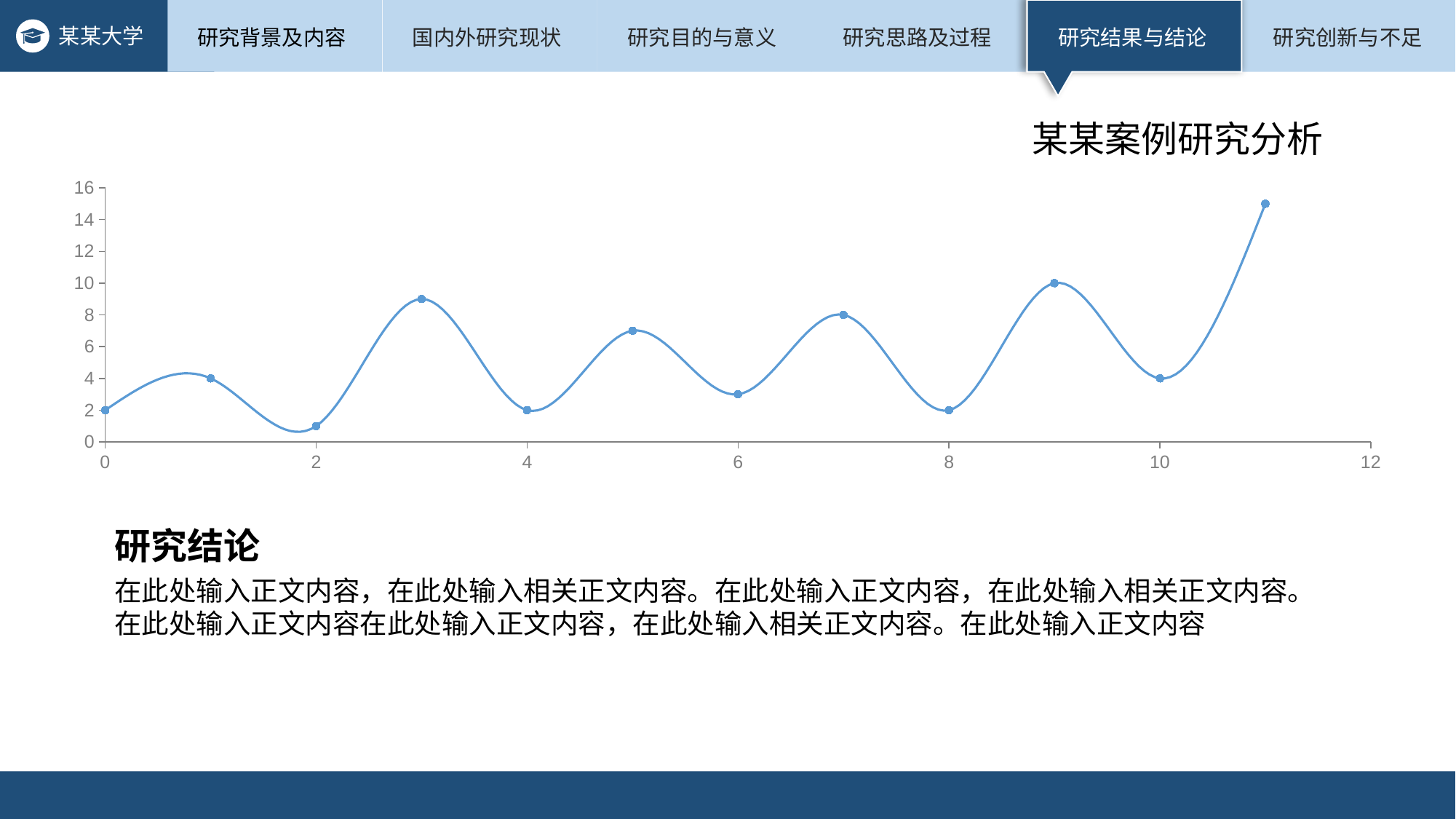

某某案例研究分析

### Chart

| Category | Y-Values |
|---|---|
研究结论
在此处输入正文内容，在此处输入相关正文内容。在此处输入正文内容，在此处输入相关正文内容。在此处输入正文内容在此处输入正文内容，在此处输入相关正文内容。在此处输入正文内容